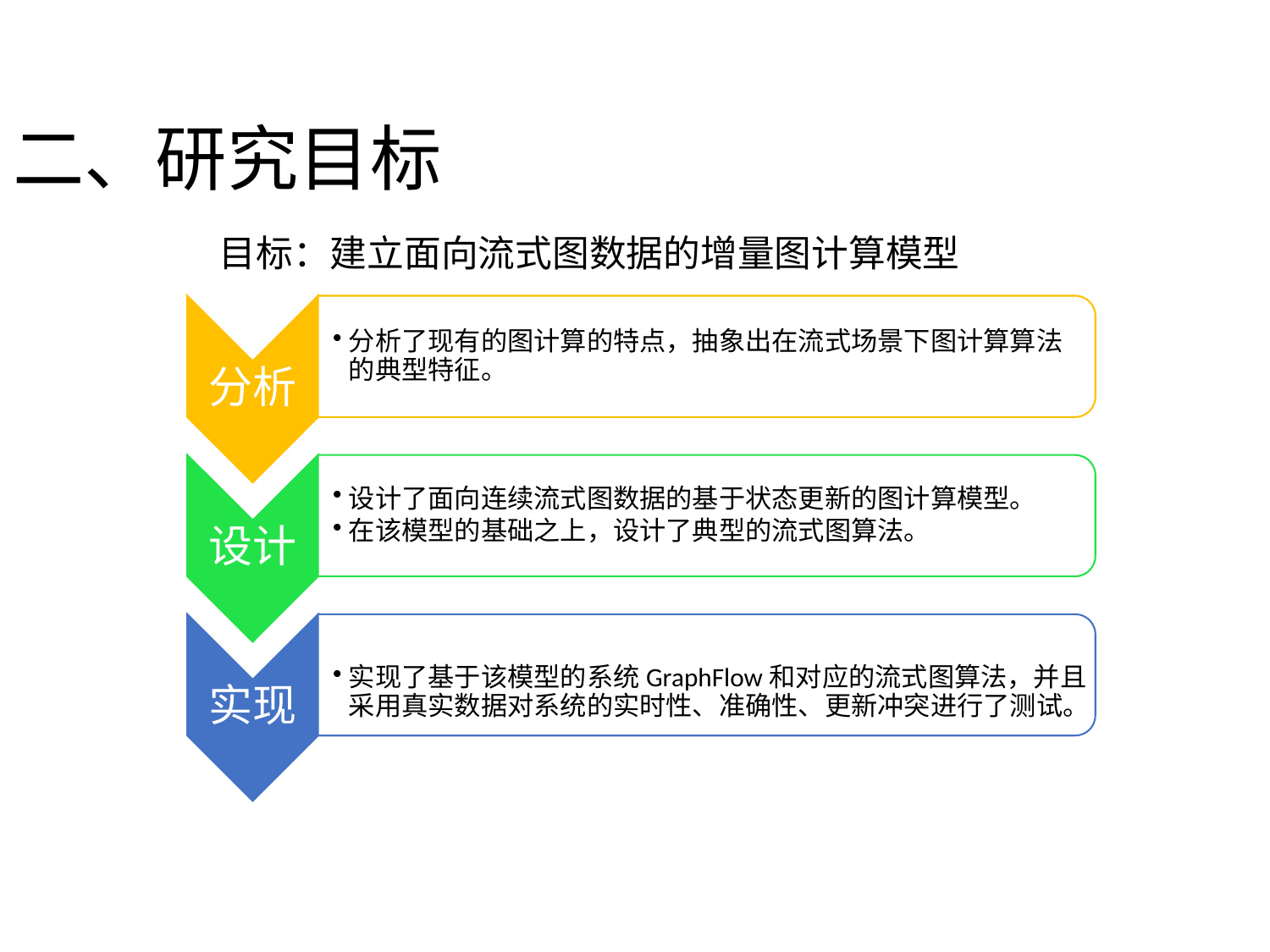

# 二、研究目标
目标：建立面向流式图数据的增量图计算模型
分析
分析了现有的图计算的特点，抽象出在流式场景下图计算算法的典型特征。
设计
设计了面向连续流式图数据的基于状态更新的图计算模型。
在该模型的基础之上，设计了典型的流式图算法。
实现

实现了基于该模型的系统GraphFlow和对应的流式图算法，并且采用真实数据对系统的实时性、准确性、更新冲突进行了测试。